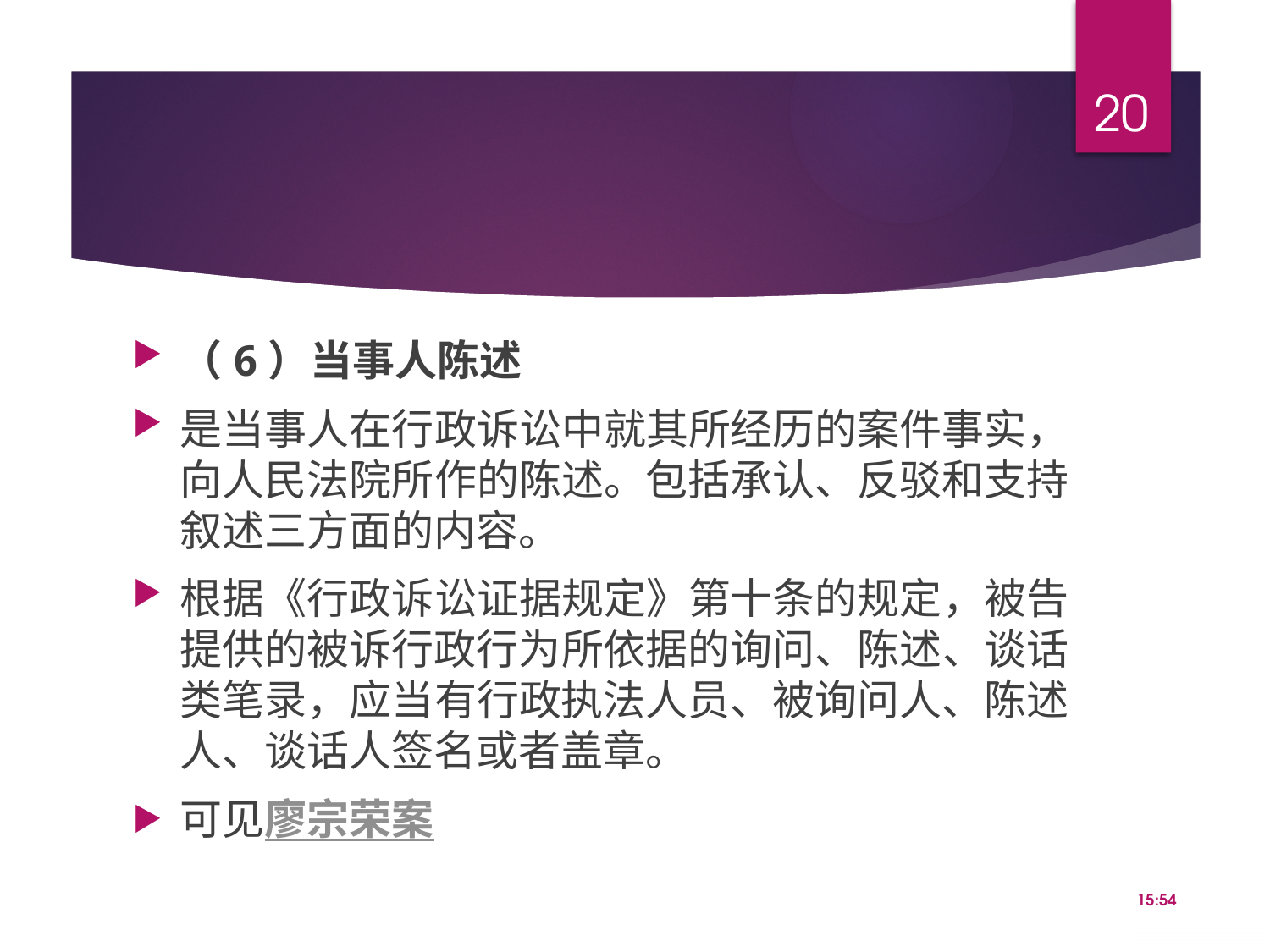

20
#
（6）当事人陈述
是当事人在行政诉讼中就其所经历的案件事实，向人民法院所作的陈述。包括承认、反驳和支持叙述三方面的内容。
根据《行政诉讼证据规定》第十条的规定，被告提供的被诉行政行为所依据的询问、陈述、谈话类笔录，应当有行政执法人员、被询问人、陈述人、谈话人签名或者盖章。
可见廖宗荣案

15:54